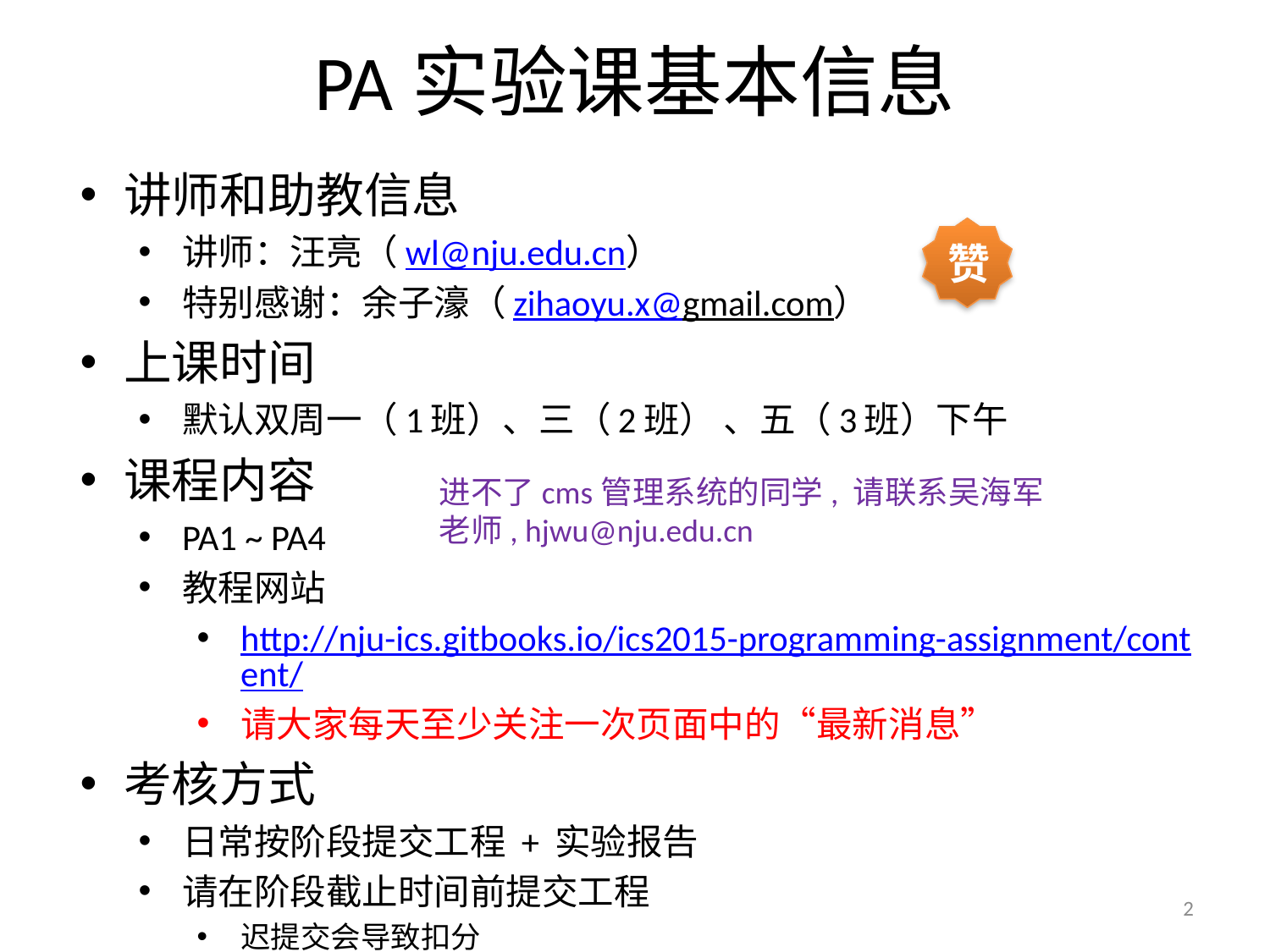

# PA实验课基本信息
讲师和助教信息
讲师：汪亮（wl@nju.edu.cn）
特别感谢：余子濠（zihaoyu.x@gmail.com）
上课时间
默认双周一（1班）、三（2班） 、五（3班）下午
课程内容
PA1 ~ PA4
教程网站
http://nju-ics.gitbooks.io/ics2015-programming-assignment/content/
请大家每天至少关注一次页面中的“最新消息”
考核方式
日常按阶段提交工程 + 实验报告
请在阶段截止时间前提交工程
迟提交会导致扣分
最后阶段前所提交工程的正确性不影响成绩
赞
进不了cms管理系统的同学, 请联系吴海军老师, hjwu@nju.edu.cn
2